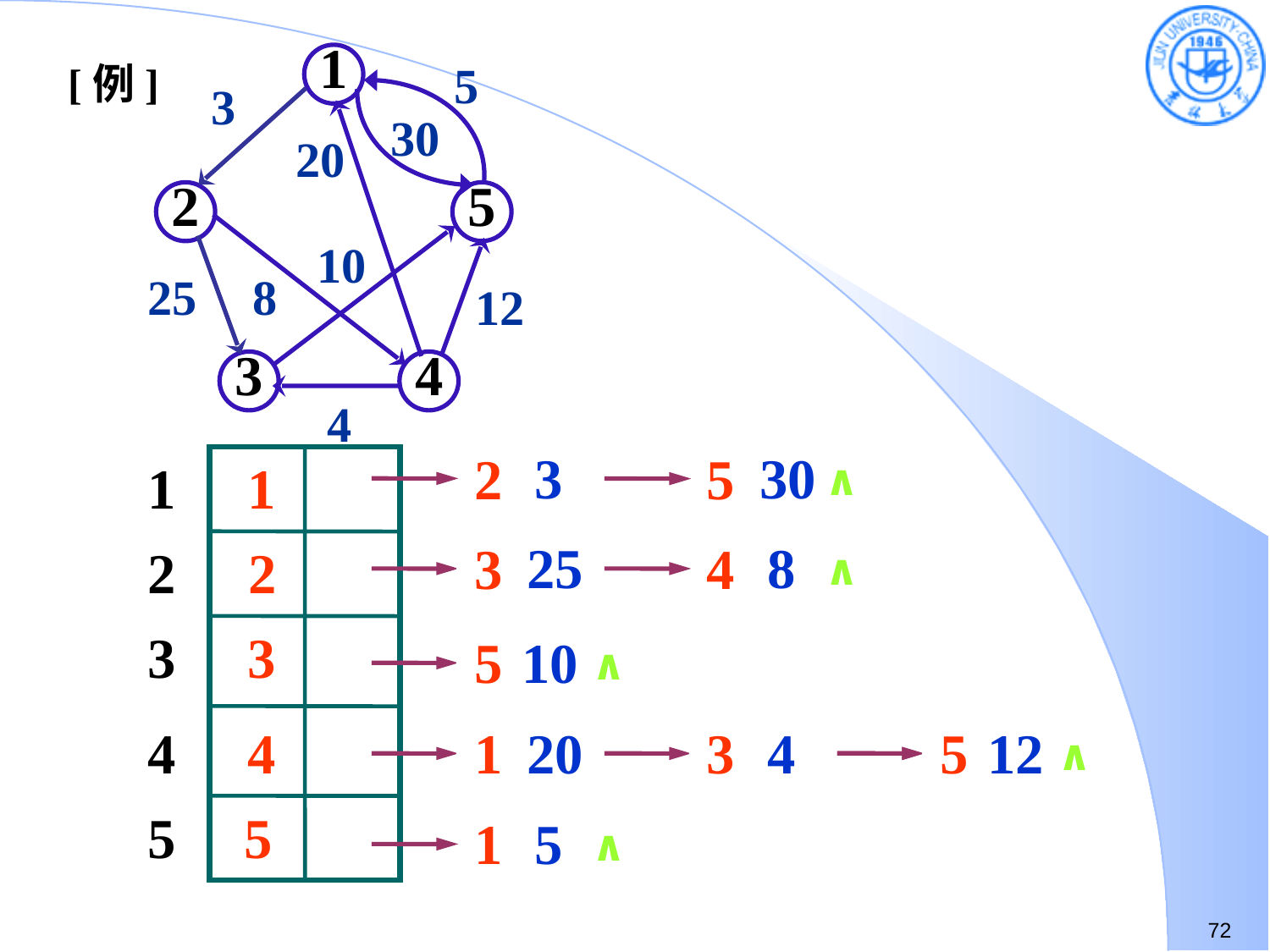

1

5
3

30
20
2

5

10

25
8
12
3

4

4
 [例]
3
30
2
5

∧

1
2
3
4
5

1

25
3

8
4

∧

2

3
10
5

∧

4
20
1

4
3

12
5

∧

5
5
1

∧